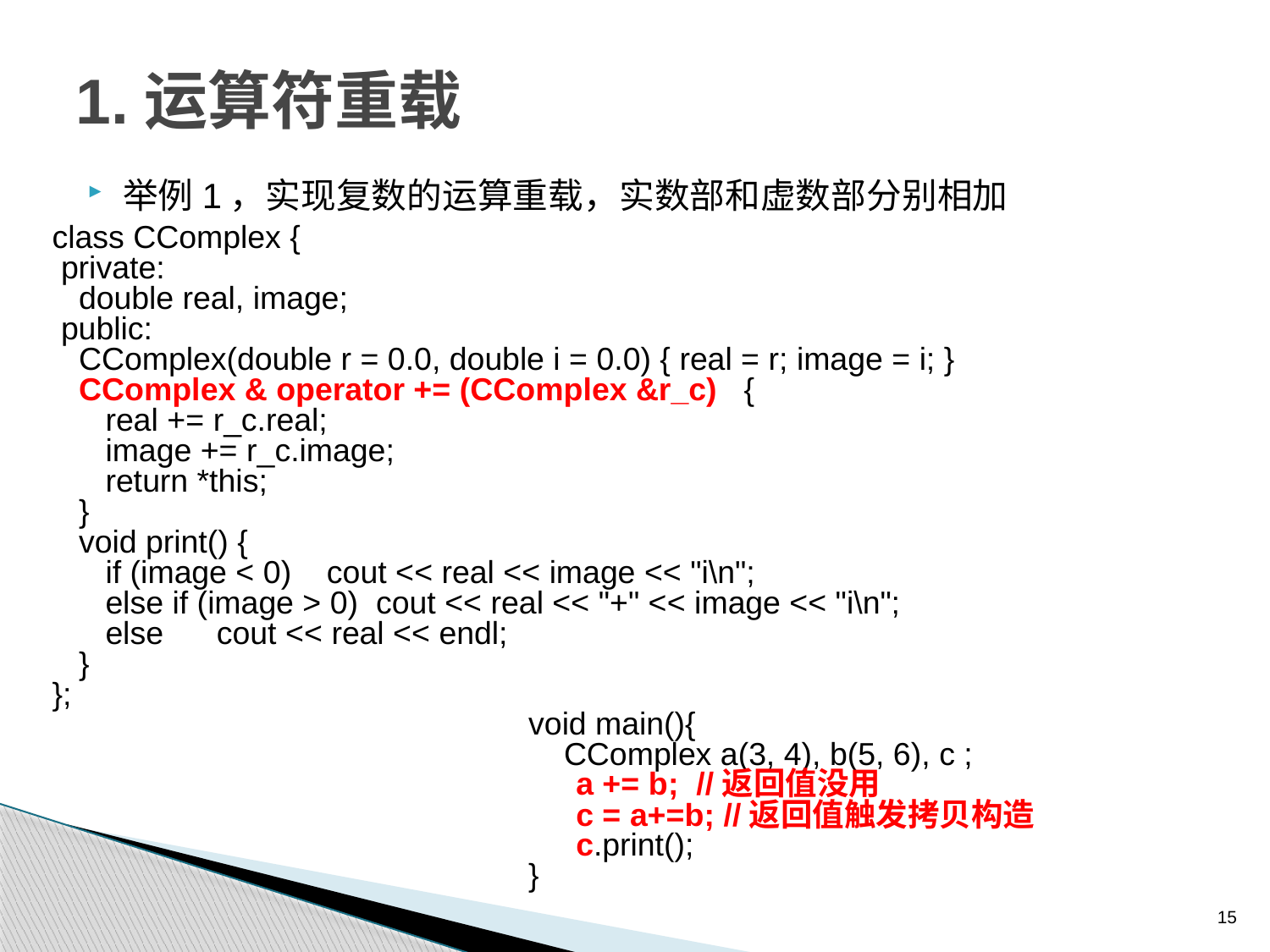

# 1.运算符重载
举例1，实现复数的运算重载，实数部和虚数部分别相加

class CComplex {
 private:
   double real, image;
 public:
   CComplex(double r = 0.0, double i = 0.0) { real = r; image = i; }
   CComplex & operator += (CComplex &r_c)   {
      real += r_c.real;
      image += r_c.image;
      return *this;
   }
   void print() {
      if (image < 0)    cout << real << image << "i\n";
      else if (image > 0)  cout << real << "+" << image << "i\n";
      else      cout << real << endl;
   }
};

void main(){
    CComplex a(3, 4), b(5, 6), c ;
	a += b;  //返回值没用
	c = a+=b; //返回值触发拷贝构造
	c.print();
}
15